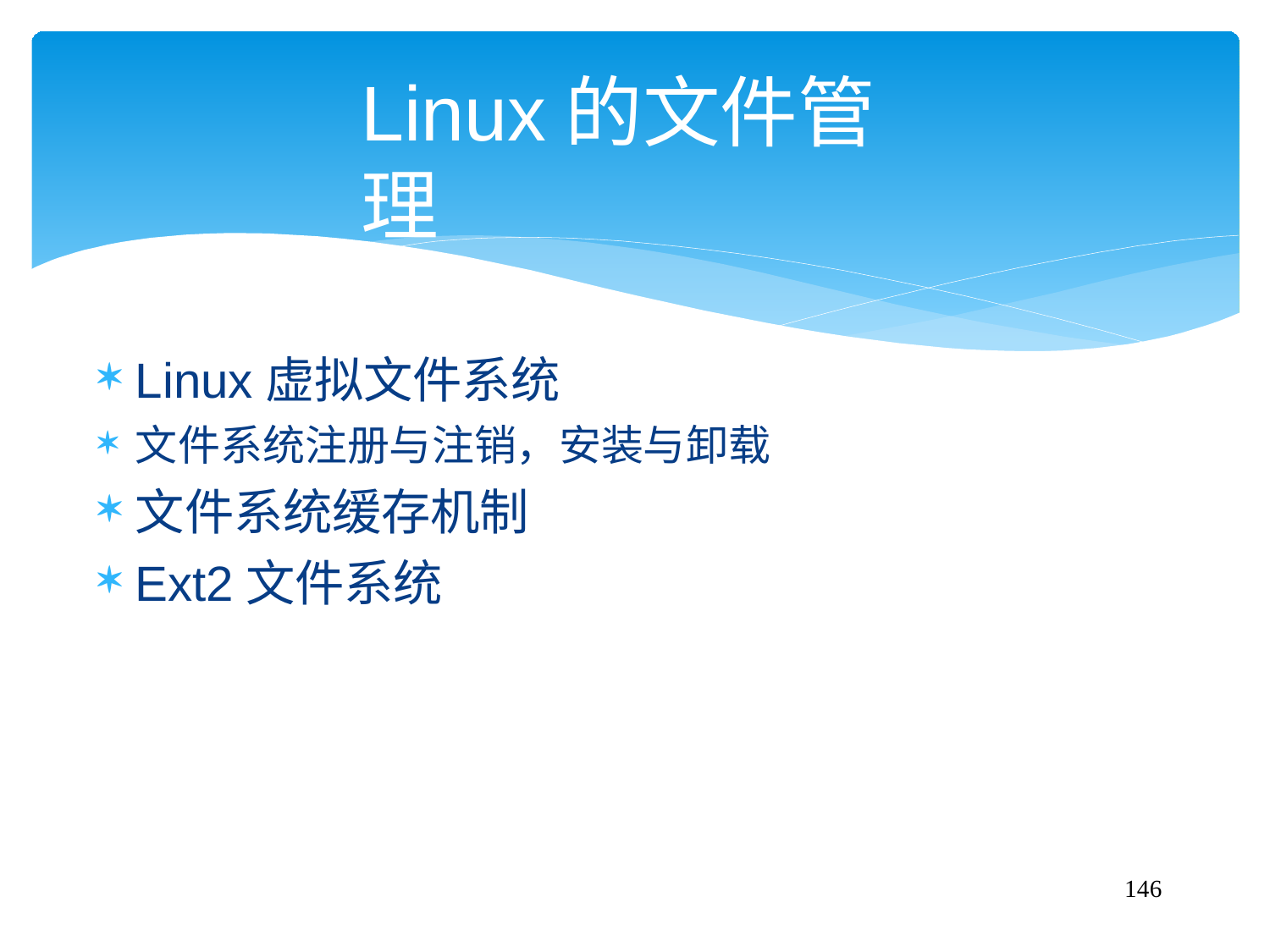

# Linux的文件管理
Linux虚拟文件系统
文件系统注册与注销，安装与卸载
文件系统缓存机制
Ext2文件系统
146